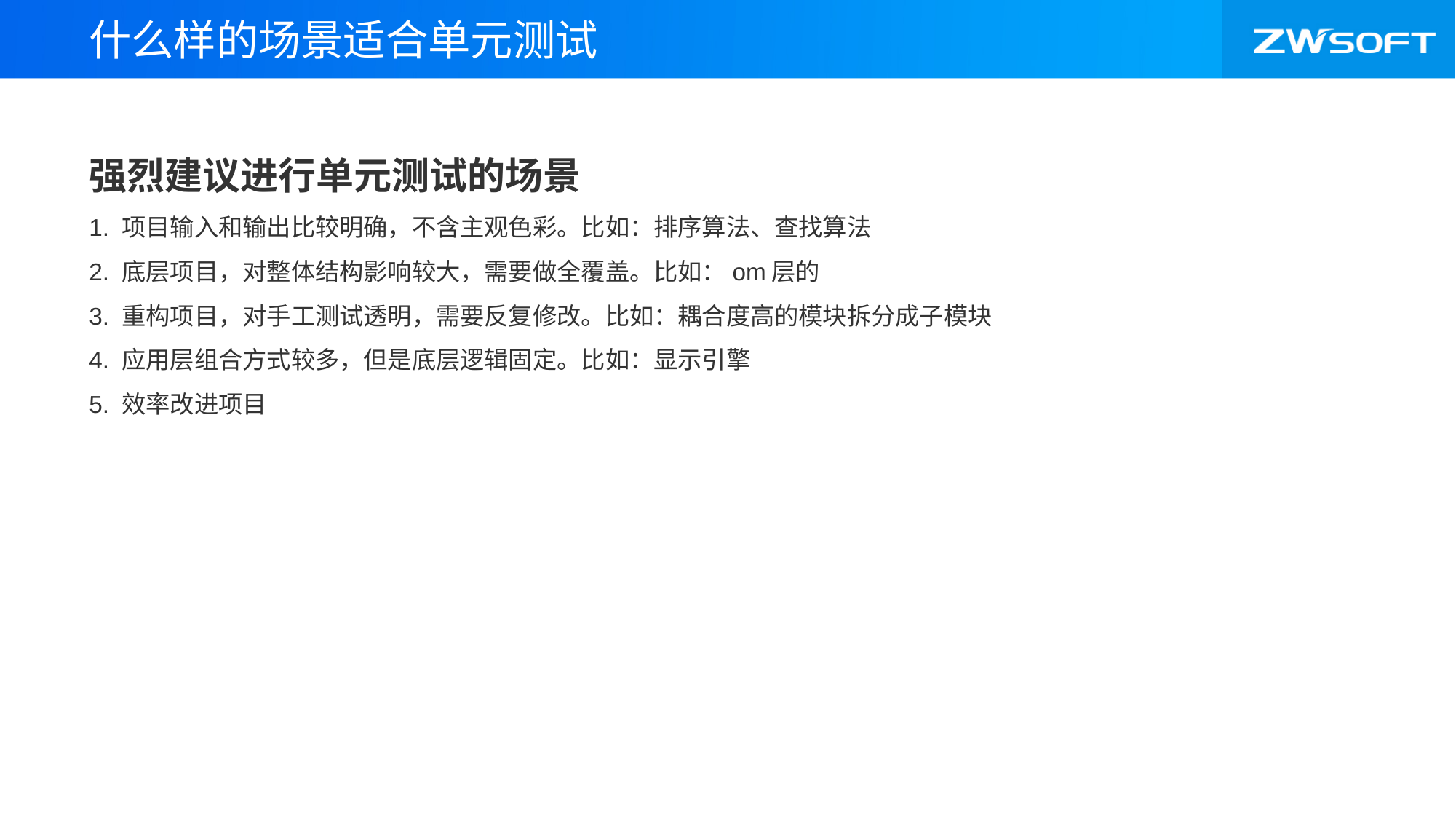

什么样的场景适合单元测试
强烈建议进行单元测试的场景
1. 项目输入和输出比较明确，不含主观色彩。比如：排序算法、查找算法
2. 底层项目，对整体结构影响较大，需要做全覆盖。比如：om层的
3. 重构项目，对手工测试透明，需要反复修改。比如：耦合度高的模块拆分成子模块
4. 应用层组合方式较多，但是底层逻辑固定。比如：显示引擎
5. 效率改进项目